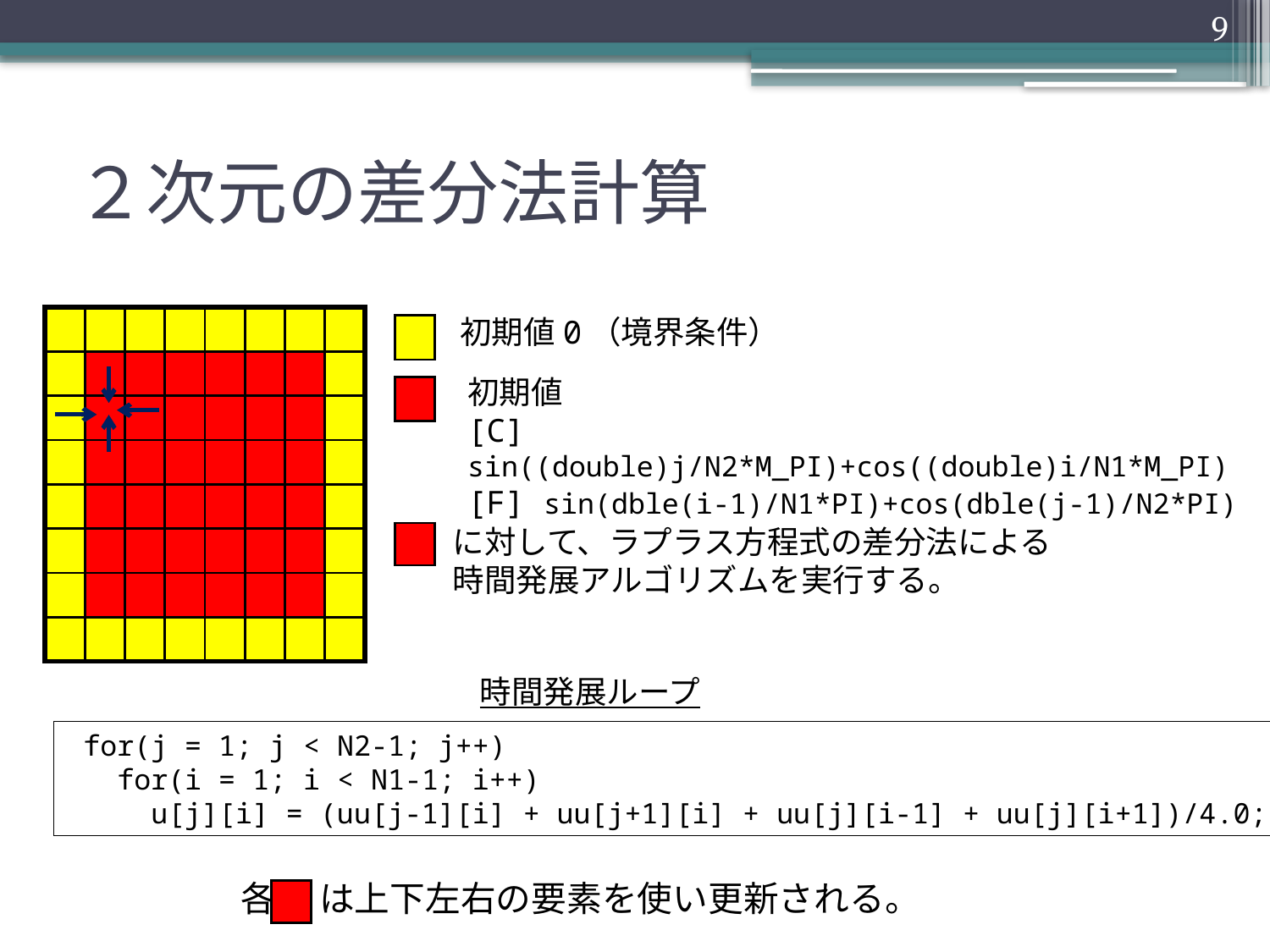

9
# ２次元の差分法計算
初期値0（境界条件）
|  |  |  |  |  |  |  |  |
| --- | --- | --- | --- | --- | --- | --- | --- |
|  |  |  |  |  |  |  |  |
|  |  |  |  |  |  |  |  |
|  |  |  |  |  |  |  |  |
|  |  |  |  |  |  |  |  |
|  |  |  |  |  |  |  |  |
|  |  |  |  |  |  |  |  |
|  |  |  |  |  |  |  |  |
|  |
| --- |
初期値
[C] sin((double)j/N2*M_PI)+cos((double)i/N1*M_PI)
[F] sin(dble(i-1)/N1*PI)+cos(dble(j-1)/N2*PI)
|  |
| --- |
に対して、ラプラス方程式の差分法による
時間発展アルゴリズムを実行する。
|  |
| --- |
時間発展ループ
 for(j = 1; j < N2-1; j++)
   for(i = 1; i < N1-1; i++)
     u[j][i] = (uu[j-1][i] + uu[j+1][i] + uu[j][i-1] + uu[j][i+1])/4.0;
各　 は上下左右の要素を使い更新される。
|  |
| --- |